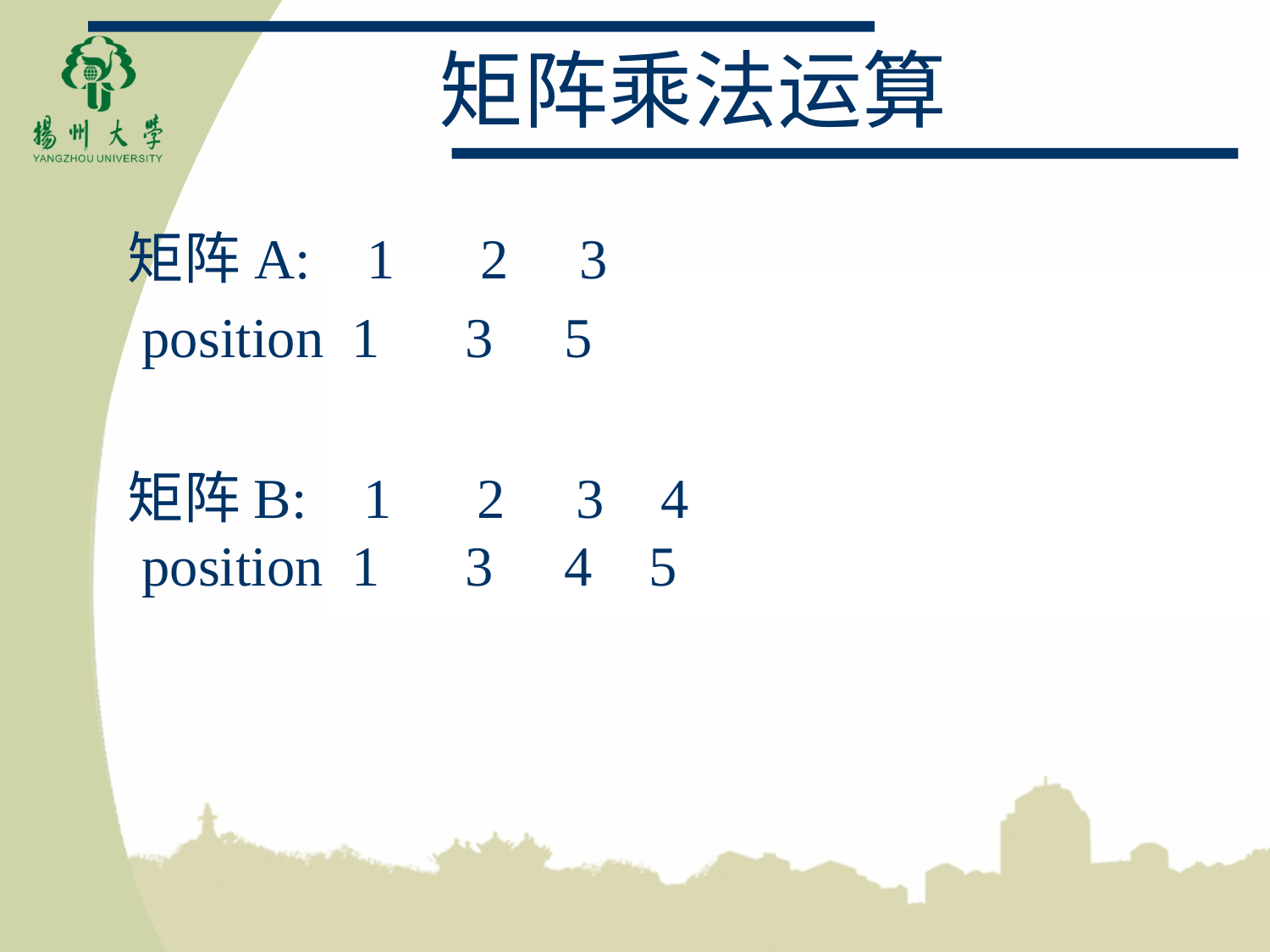

# 矩阵乘法运算
矩阵A:    1      2     3
 position  1      3     5
矩阵B:    1      2     3    4
 position  1      3     4    5